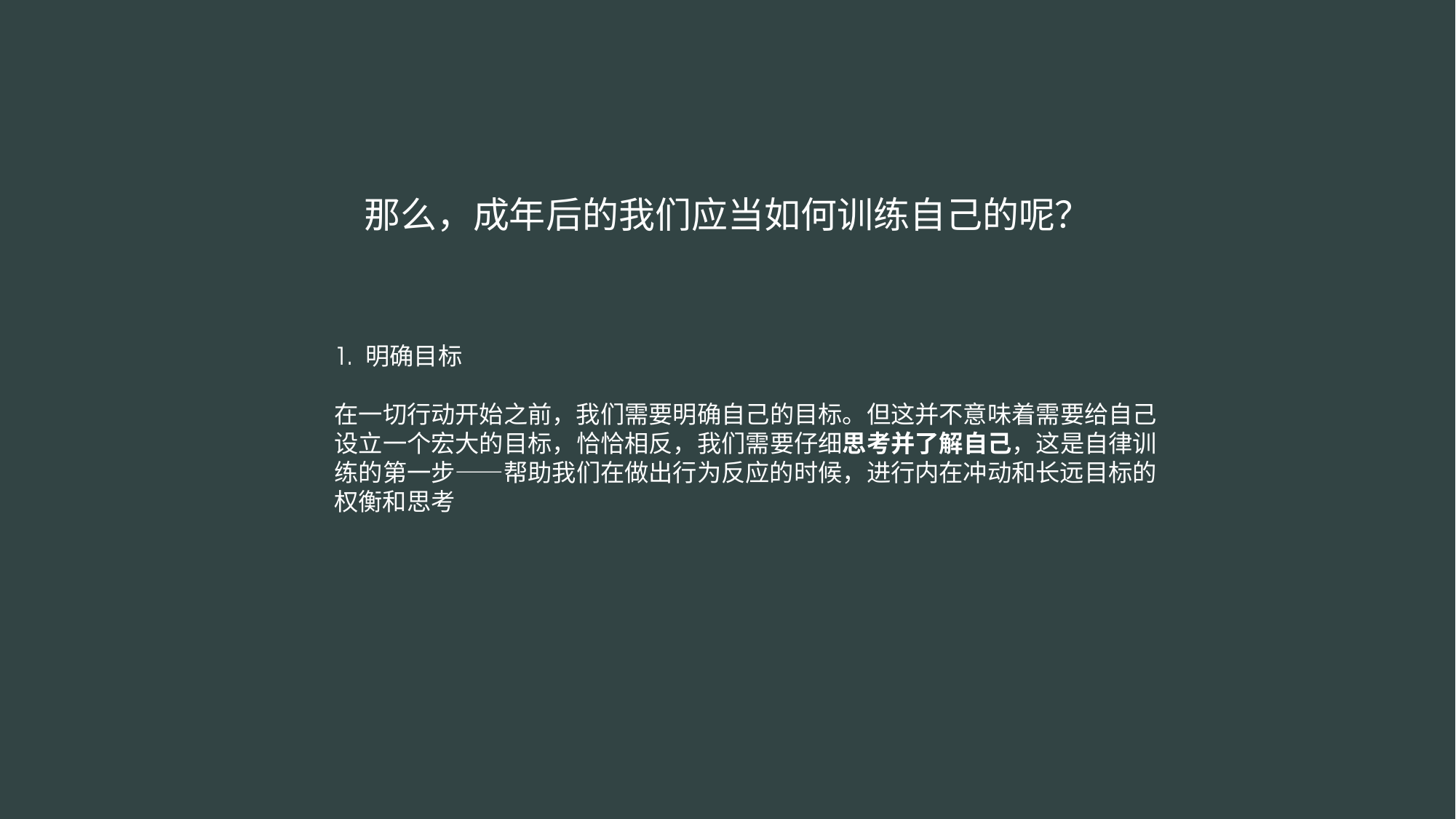

那么，成年后的我们应当如何训练自己的呢？
1. 明确目标

在一切行动开始之前，我们需要明确自己的目标。但这并不意味着需要给自己设立一个宏大的目标，恰恰相反，我们需要仔细思考并了解自己，这是自律训练的第一步——帮助我们在做出行为反应的时候，进行内在冲动和长远目标的权衡和思考